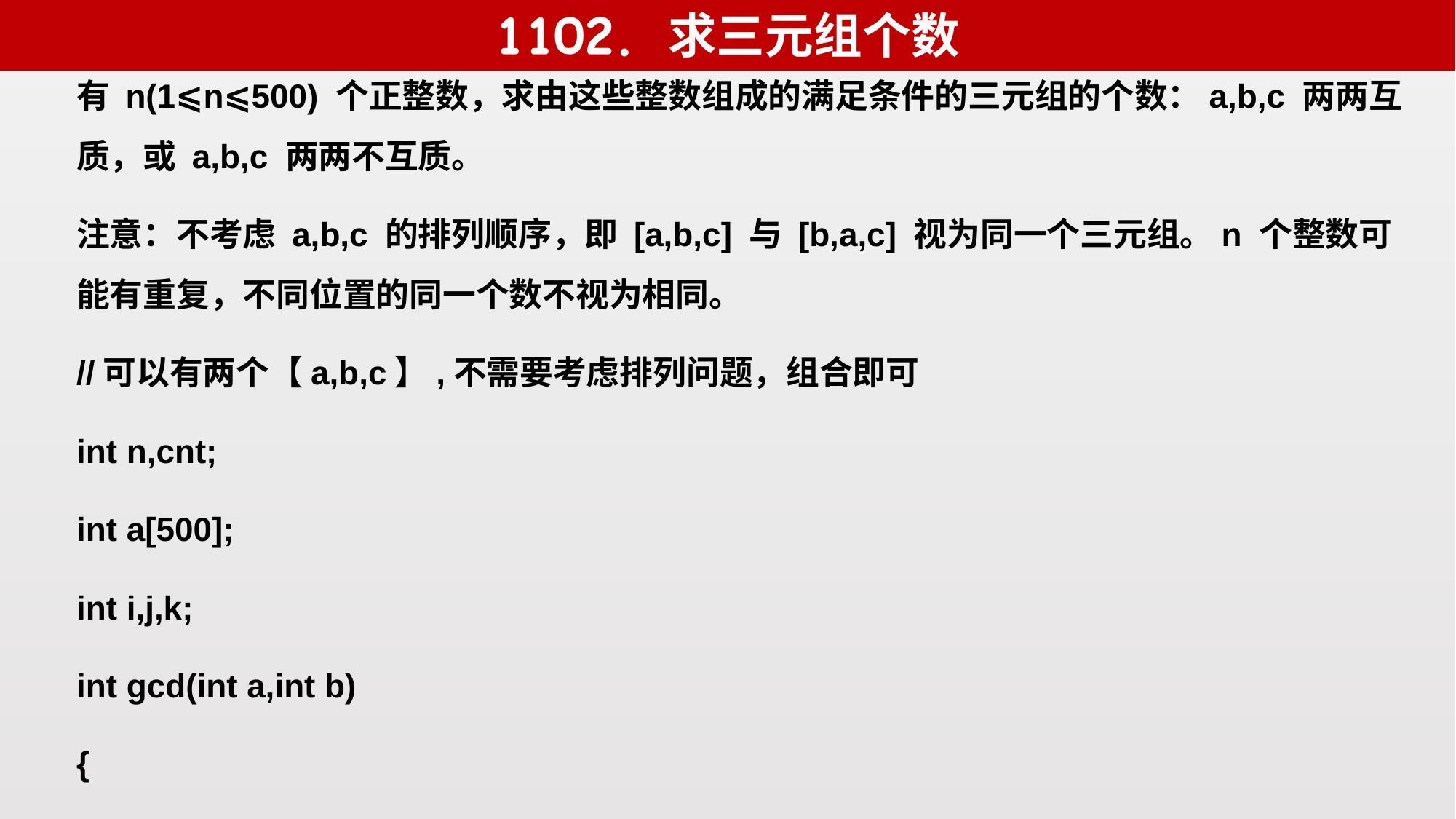

1102. 求三元组个数
有 n(1⩽n⩽500) 个正整数，求由这些整数组成的满足条件的三元组的个数：a,b,c 两两互质，或 a,b,c 两两不互质。
注意：不考虑 a,b,c 的排列顺序，即 [a,b,c] 与 [b,a,c] 视为同一个三元组。n 个整数可能有重复，不同位置的同一个数不视为相同。
//可以有两个【a,b,c】,不需要考虑排列问题，组合即可
int n,cnt;
int a[500];
int i,j,k;
int gcd(int a,int b)
{
    int c=1;
    while(c)c=a%b,a=b,b=c;
    return a;
}//是否互质
int main()
{
    cin>>n;
    for(i=0;i<n;++i)cin>>a[i];
for(i=0;i<n;++i)
for(j=i+1;j<n;++j)
for(k=j+1;k<n;++k){
               if(gcd(a[i],a[j])==1&&gcd(a[i],a[k])==1
            &&gcd(a[j],a[k])==1)++cnt;//a,b,c  两两互质        if(gcd(a[i],a[j])!=1&&gcd(a[i],a[k])!=1
            &&gcd(a[j],a[k])!=1)++cnt;//a,b,c 两两不互质
    }
    cout<<cnt<<endl;
    return 0;
}